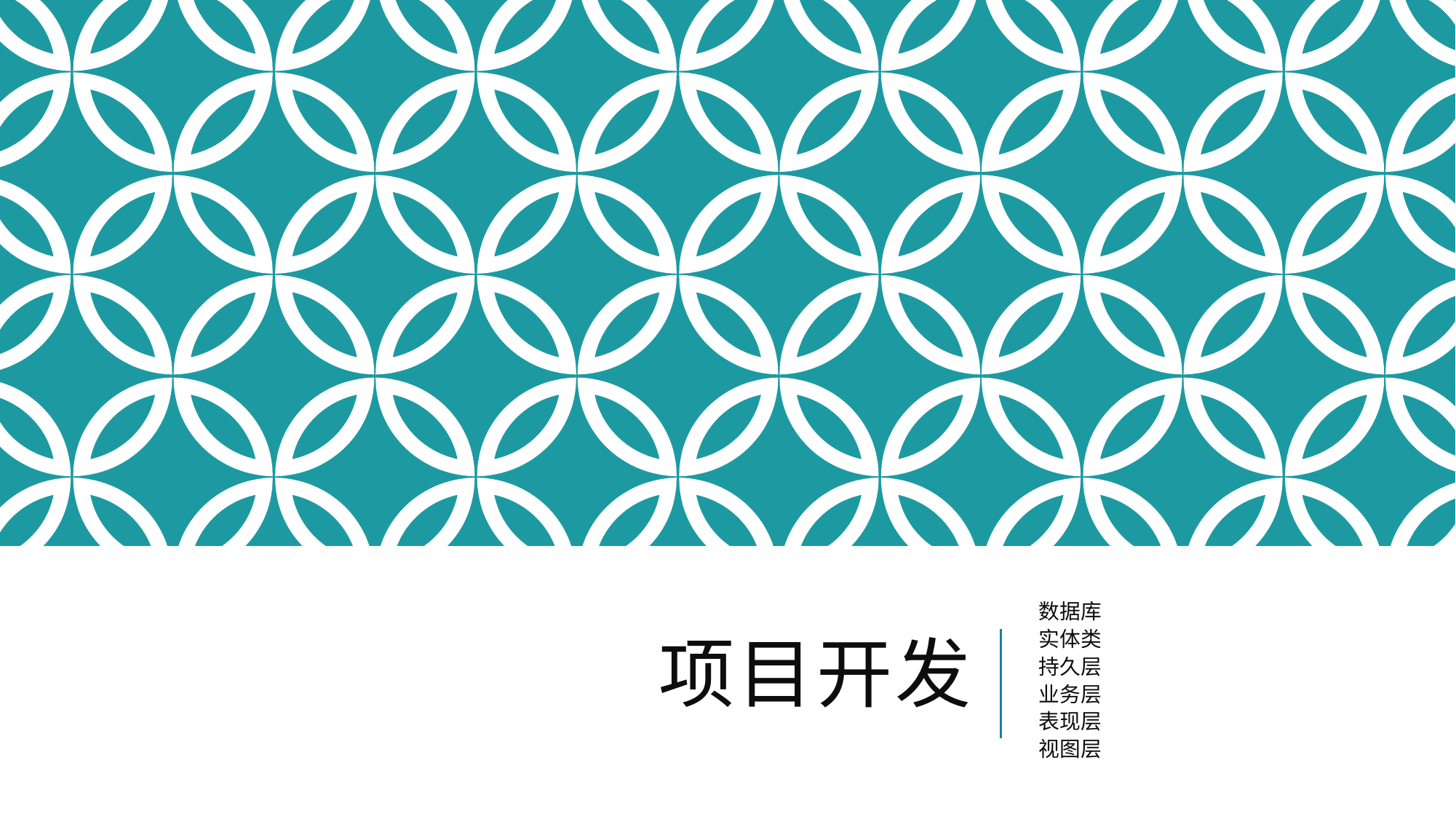

# 项目开发
数据库
实体类
持久层
业务层
表现层
视图层